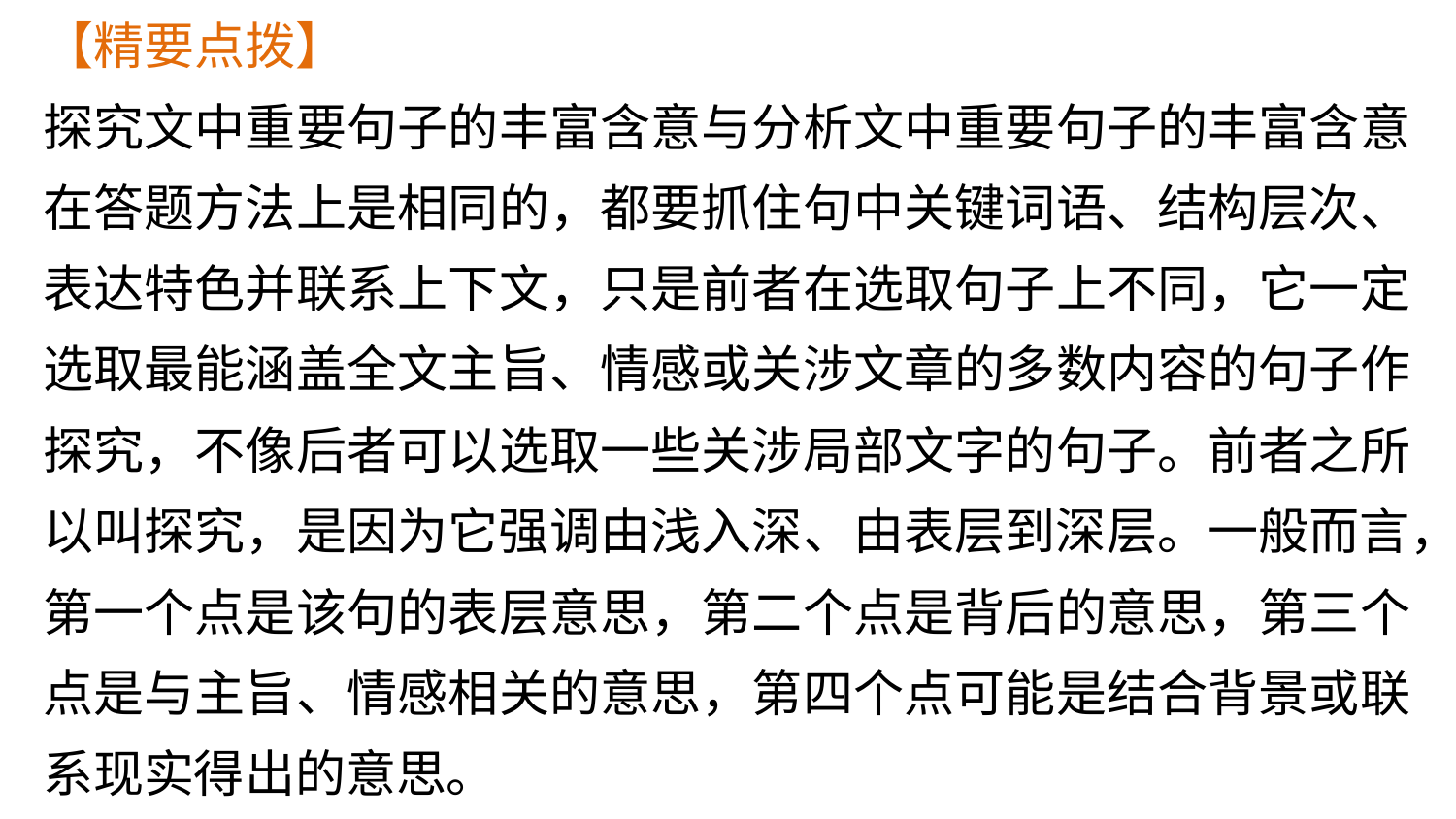

【精要点拨】
探究文中重要句子的丰富含意与分析文中重要句子的丰富含意在答题方法上是相同的，都要抓住句中关键词语、结构层次、表达特色并联系上下文，只是前者在选取句子上不同，它一定选取最能涵盖全文主旨、情感或关涉文章的多数内容的句子作探究，不像后者可以选取一些关涉局部文字的句子。前者之所以叫探究，是因为它强调由浅入深、由表层到深层。一般而言，第一个点是该句的表层意思，第二个点是背后的意思，第三个点是与主旨、情感相关的意思，第四个点可能是结合背景或联系现实得出的意思。